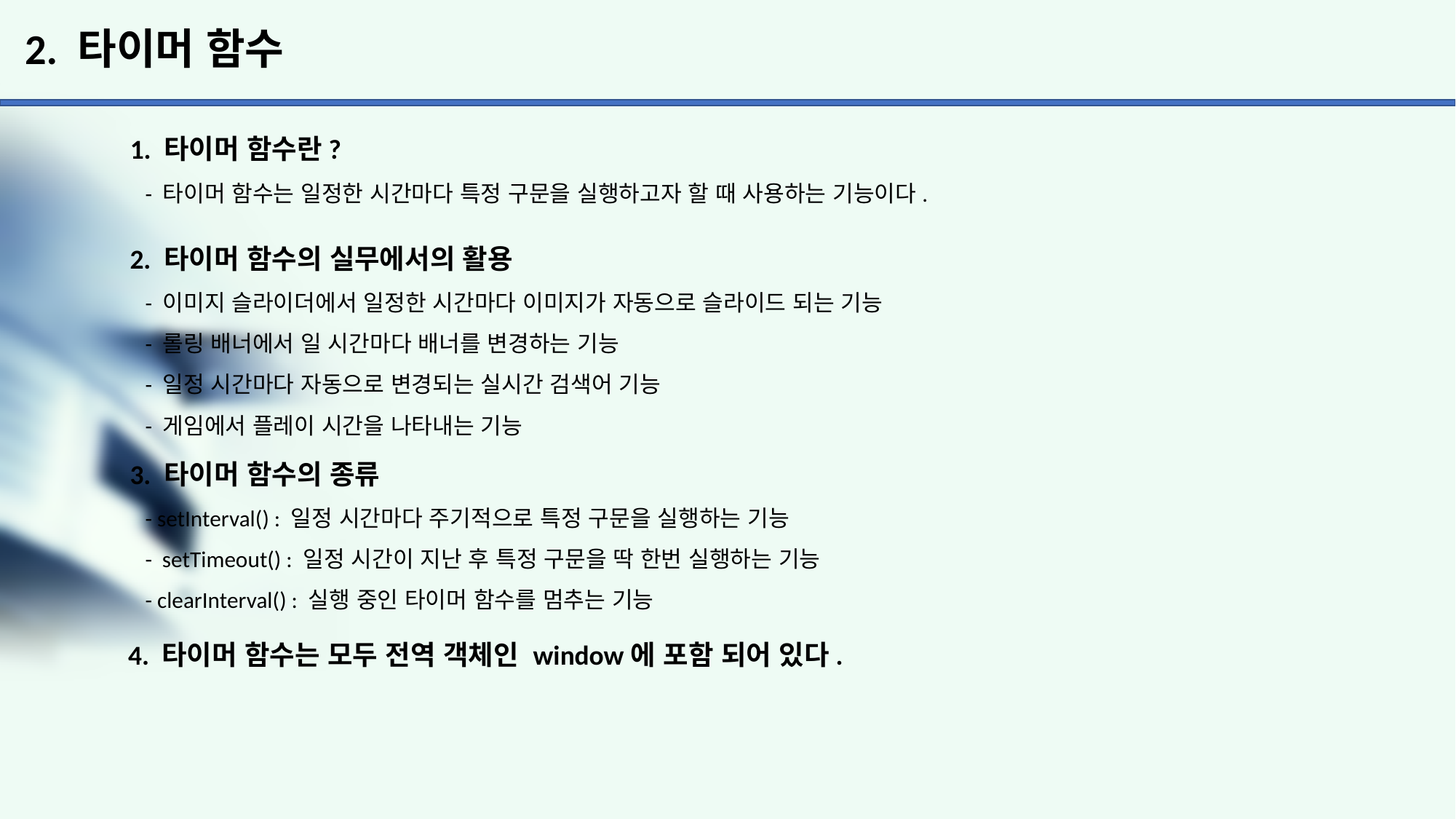

# 2. 타이머 함수
1. 타이머 함수란?
   - 타이머 함수는 일정한 시간마다 특정 구문을 실행하고자 할 때 사용하는 기능이다.
2. 타이머 함수의 실무에서의 활용
   - 이미지 슬라이더에서 일정한 시간마다 이미지가 자동으로 슬라이드 되는 기능
   - 롤링 배너에서 일 시간마다 배너를 변경하는 기능
   - 일정 시간마다 자동으로 변경되는 실시간 검색어 기능
   - 게임에서 플레이 시간을 나타내는 기능
3. 타이머 함수의 종류
   - setInterval() : 일정 시간마다 주기적으로 특정 구문을 실행하는 기능
   -  setTimeout() : 일정 시간이 지난 후 특정 구문을 딱 한번 실행하는 기능
   - clearInterval() : 실행 중인 타이머 함수를 멈추는 기능
4. 타이머 함수는 모두 전역 객체인 window에 포함 되어 있다.